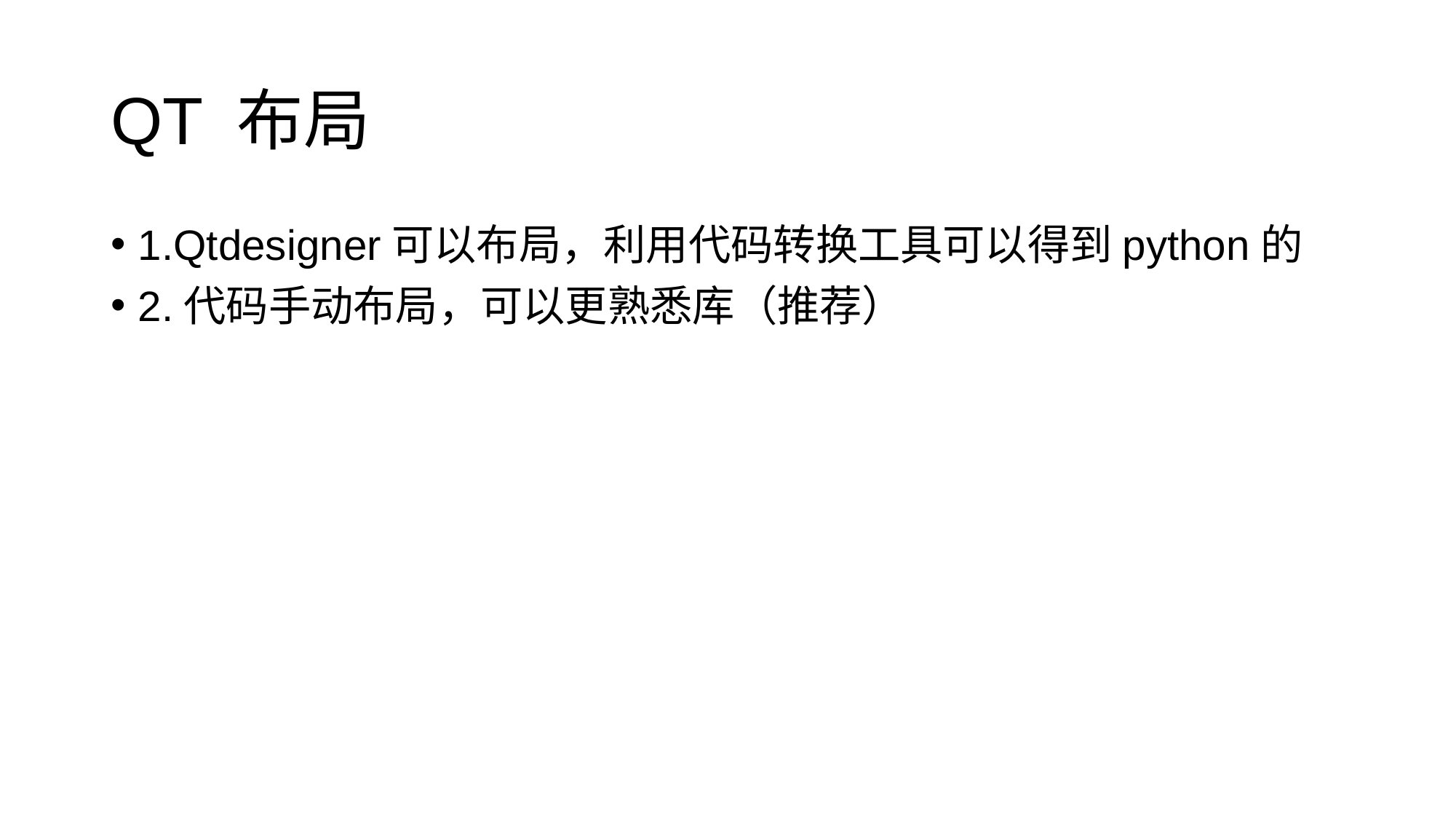

# QT 布局
1.Qtdesigner可以布局，利用代码转换工具可以得到python的
2.代码手动布局，可以更熟悉库（推荐）